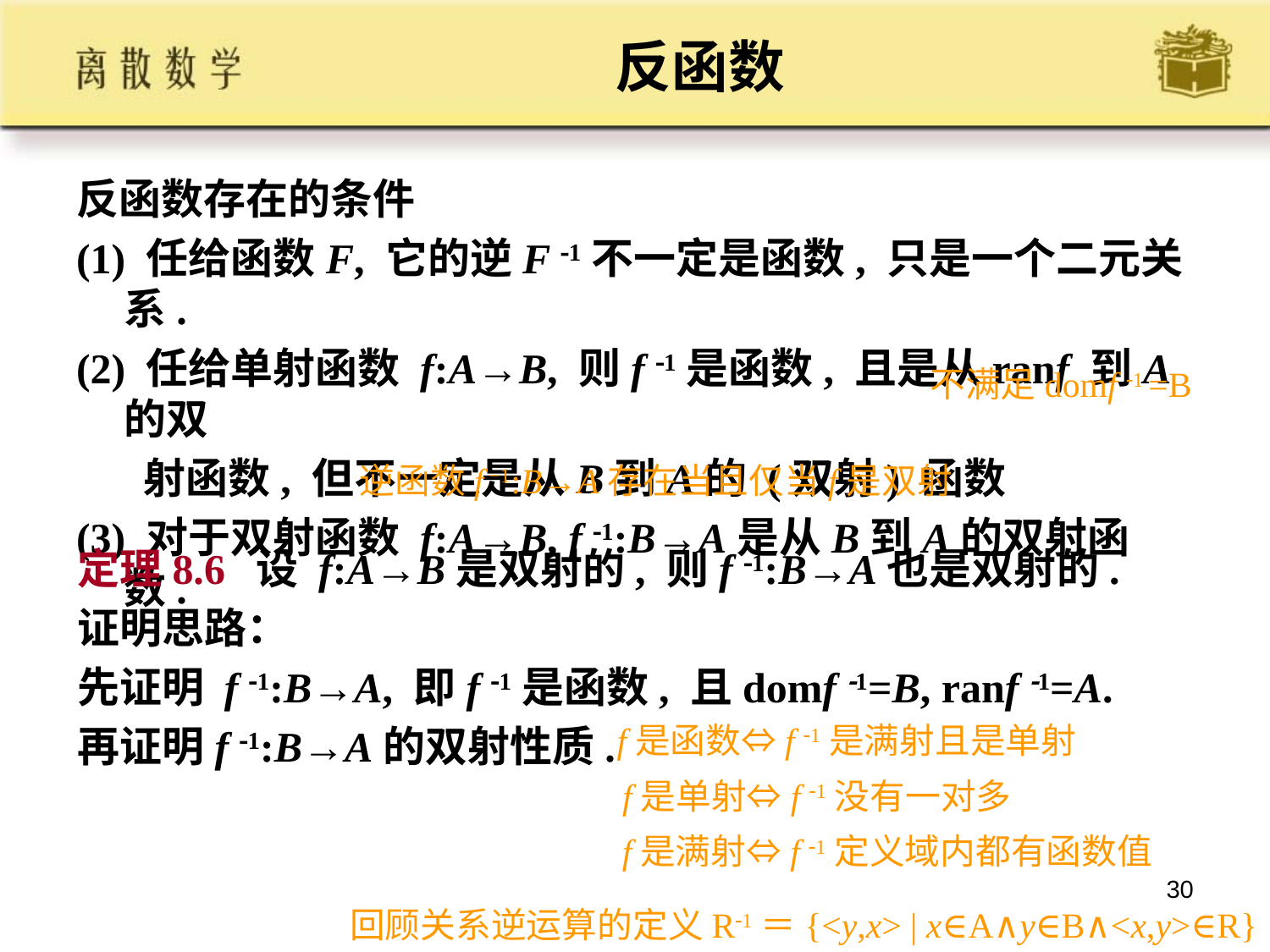

# 反函数
反函数存在的条件
(1) 任给函数F, 它的逆F −1不一定是函数, 只是一个二元关系.
(2) 任给单射函数 f:A→B, 则f −1是函数, 且是从ranf 到A的双
      射函数, 但不一定是从B到A的 (双射) 函数
(3) 对于双射函数 f:A→B, f −1:B→A是从B到A的双射函数.
不满足domf −1 =B
逆函数f −1:B→A存在当且仅当f是双射
定理8.6  设 f:A→B是双射的, 则f −1:B→A也是双射的.
证明思路：
先证明 f −1:B→A, 即f −1是函数, 且domf −1=B, ranf −1=A.
再证明f −1:B→A的双射性质.
f是函数⇔f −1是满射且是单射
f是单射⇔f −1没有一对多
f是满射⇔f −1定义域内都有函数值
30
回顾关系逆运算的定义R−1＝{<y,x> | x∈A∧y∈B∧<x,y>∈R}